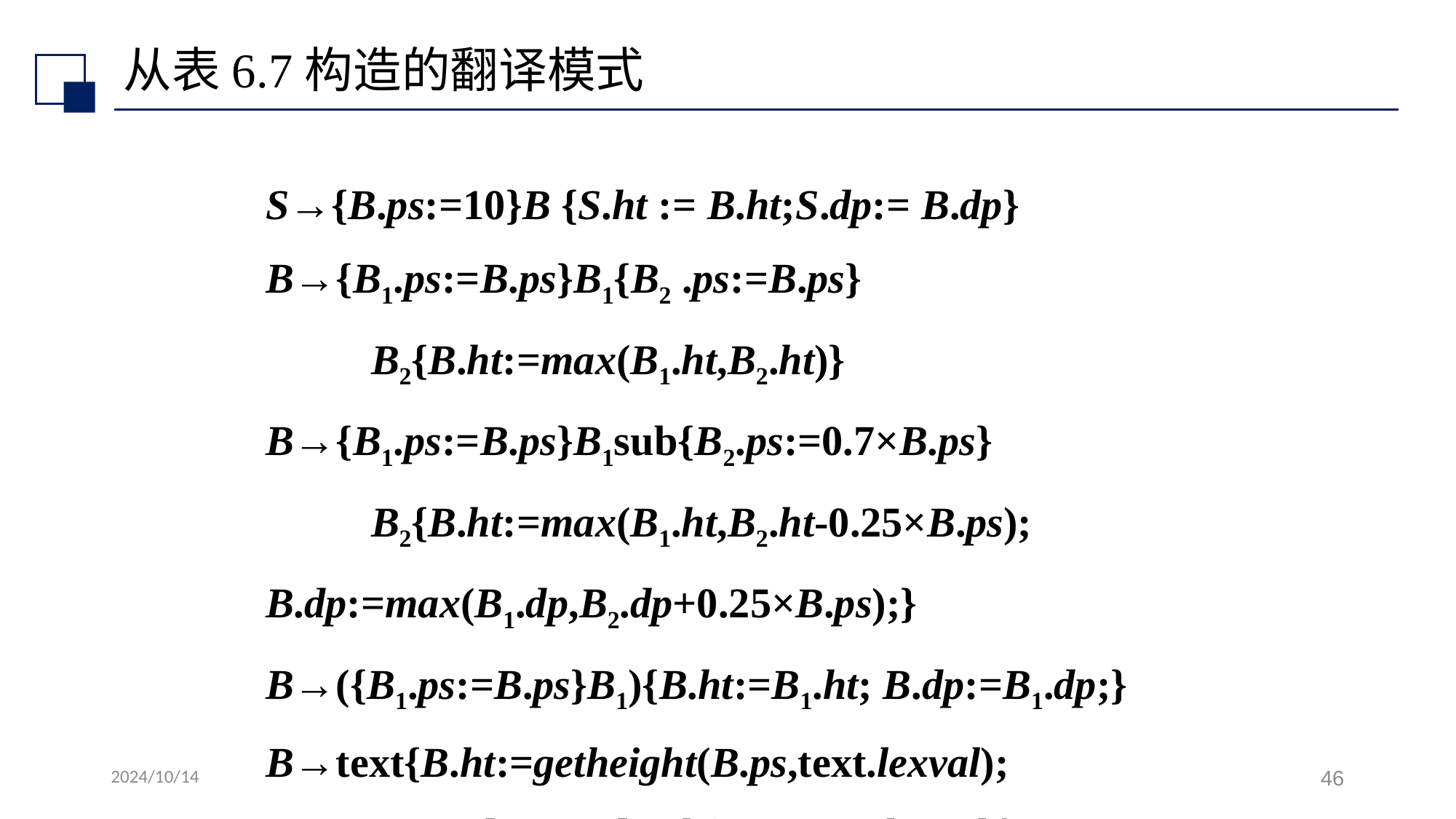

# 从表6.7构造的翻译模式
S→{B.ps:=10}B {S.ht := B.ht;S.dp:= B.dp}
B→{B1.ps:=B.ps}B1{B2 .ps:=B.ps}
          B2{B.ht:=max(B1.ht,B2.ht)}
B→{B1.ps:=B.ps}B1sub{B2.ps:=0.7×B.ps}
          B2{B.ht:=max(B1.ht,B2.ht-0.25×B.ps);
B.dp:=max(B1.dp,B2.dp+0.25×B.ps);}
B→({B1.ps:=B.ps}B1){B.ht:=B1.ht; B.dp:=B1.dp;}
B→text{B.ht:=getheight(B.ps,text.lexval);
                B.dp:=getdepth(B.ps,text.lexval)}
2024/10/14
46